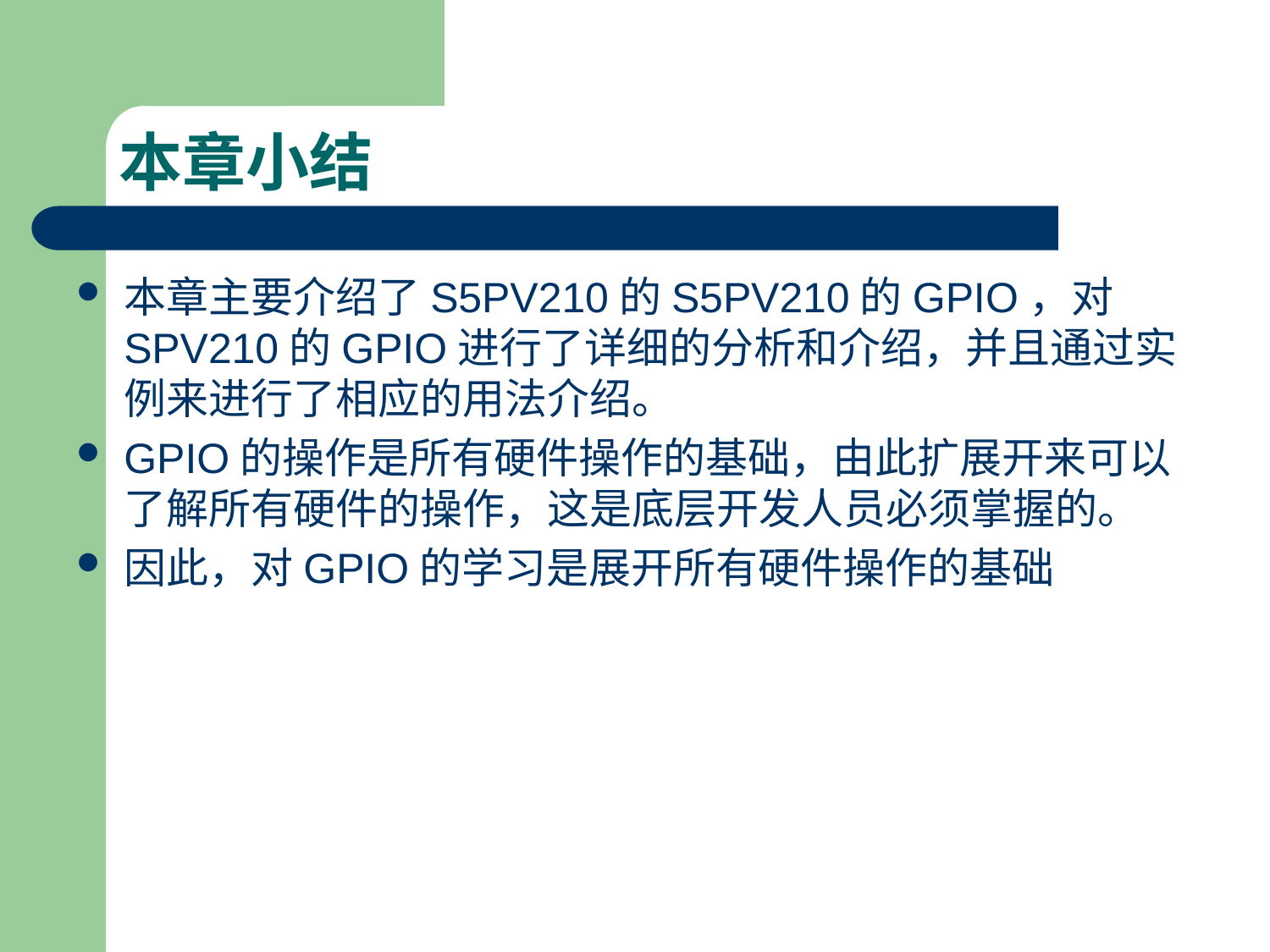

# 本章小结
本章主要介绍了S5PV210的S5PV210的GPIO，对SPV210的GPIO进行了详细的分析和介绍，并且通过实例来进行了相应的用法介绍。
GPIO的操作是所有硬件操作的基础，由此扩展开来可以了解所有硬件的操作，这是底层开发人员必须掌握的。
因此，对GPIO的学习是展开所有硬件操作的基础